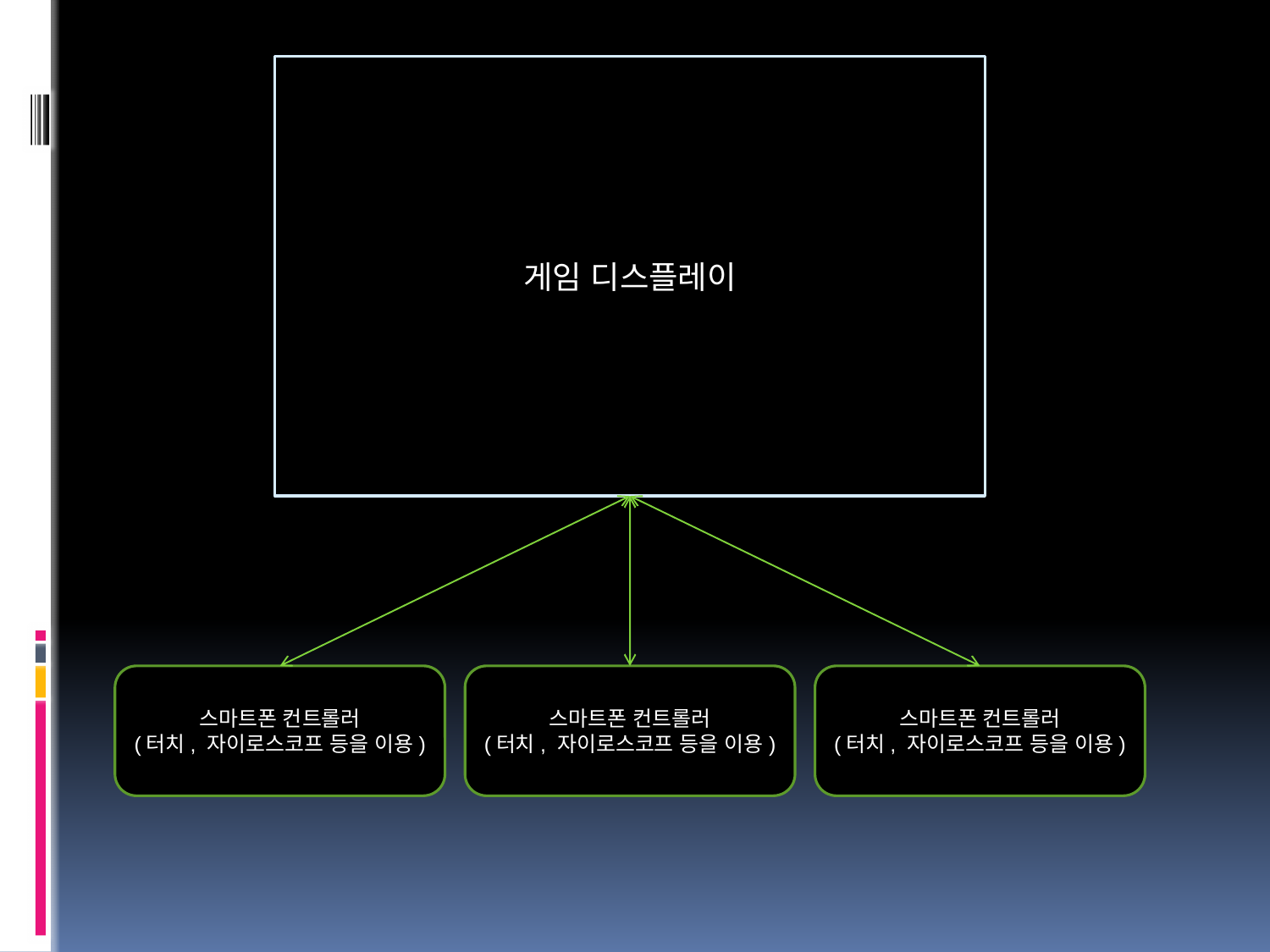

게임 디스플레이
스마트폰 컨트롤러
(터치, 자이로스코프 등을 이용)
스마트폰 컨트롤러
(터치, 자이로스코프 등을 이용)
스마트폰 컨트롤러
(터치, 자이로스코프 등을 이용)